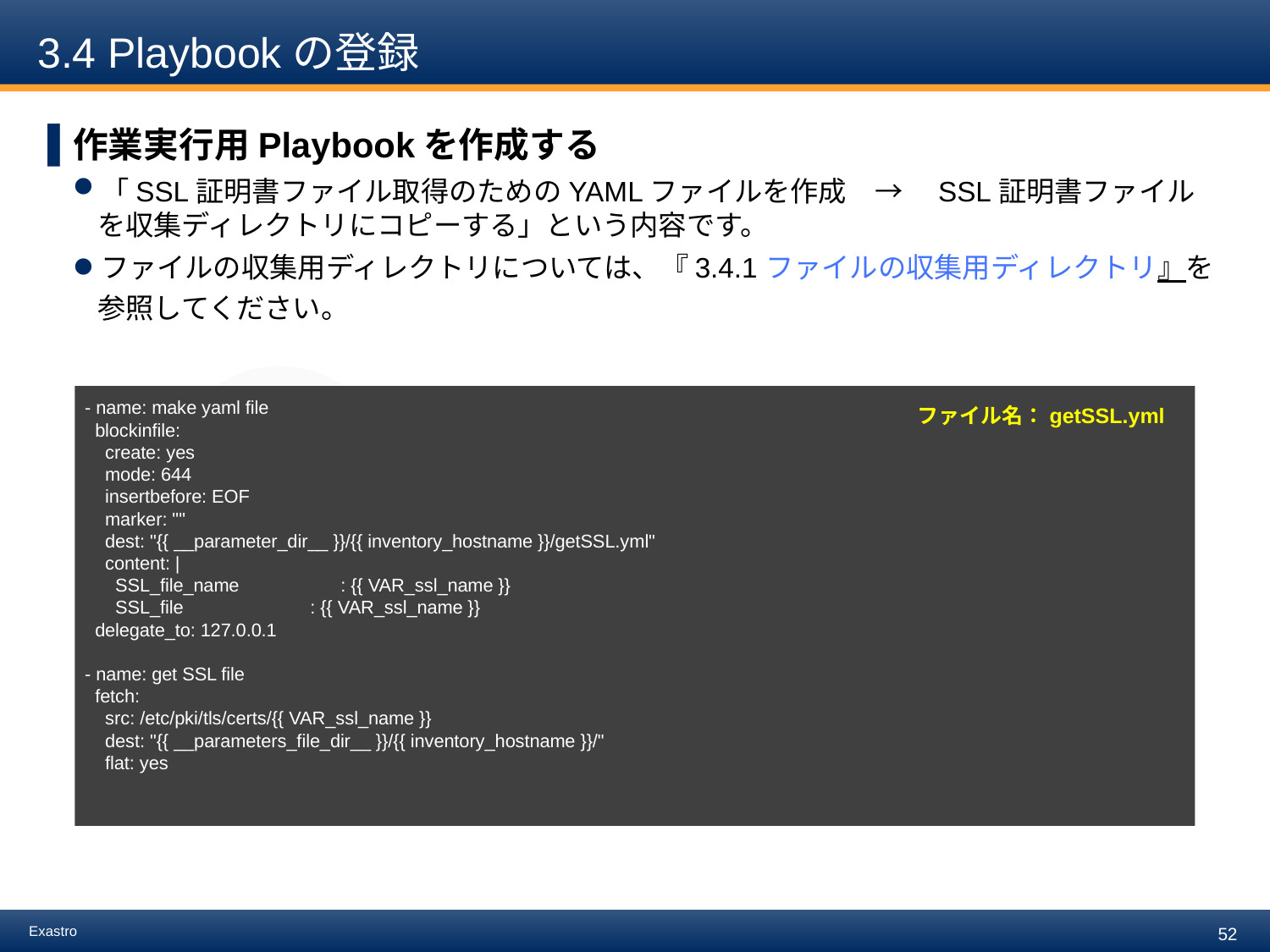

# 3.4 Playbookの登録
作業実行用Playbookを作成する
「SSL証明書ファイル取得のためのYAMLファイルを作成　→　SSL証明書ファイルを収集ディレクトリにコピーする」という内容です。
ファイルの収集用ディレクトリについては、『 3.4.1 ファイルの収集用ディレクトリ』を参照してください。

- name: make yaml file
  blockinfile:
    create: yes
    mode: 644
    insertbefore: EOF
    marker: ""
    dest: "{{ __parameter_dir__ }}/{{ inventory_hostname }}/getSSL.yml"
    content: |
      SSL_file_name                    : {{ VAR_ssl_name }}
      SSL_file                         : {{ VAR_ssl_name }}
  delegate_to: 127.0.0.1

- name: get SSL file
  fetch:
    src: /etc/pki/tls/certs/{{ VAR_ssl_name }}
    dest: "{{ __parameters_file_dir__ }}/{{ inventory_hostname }}/"
    flat: yes
ファイル名：getSSL.yml